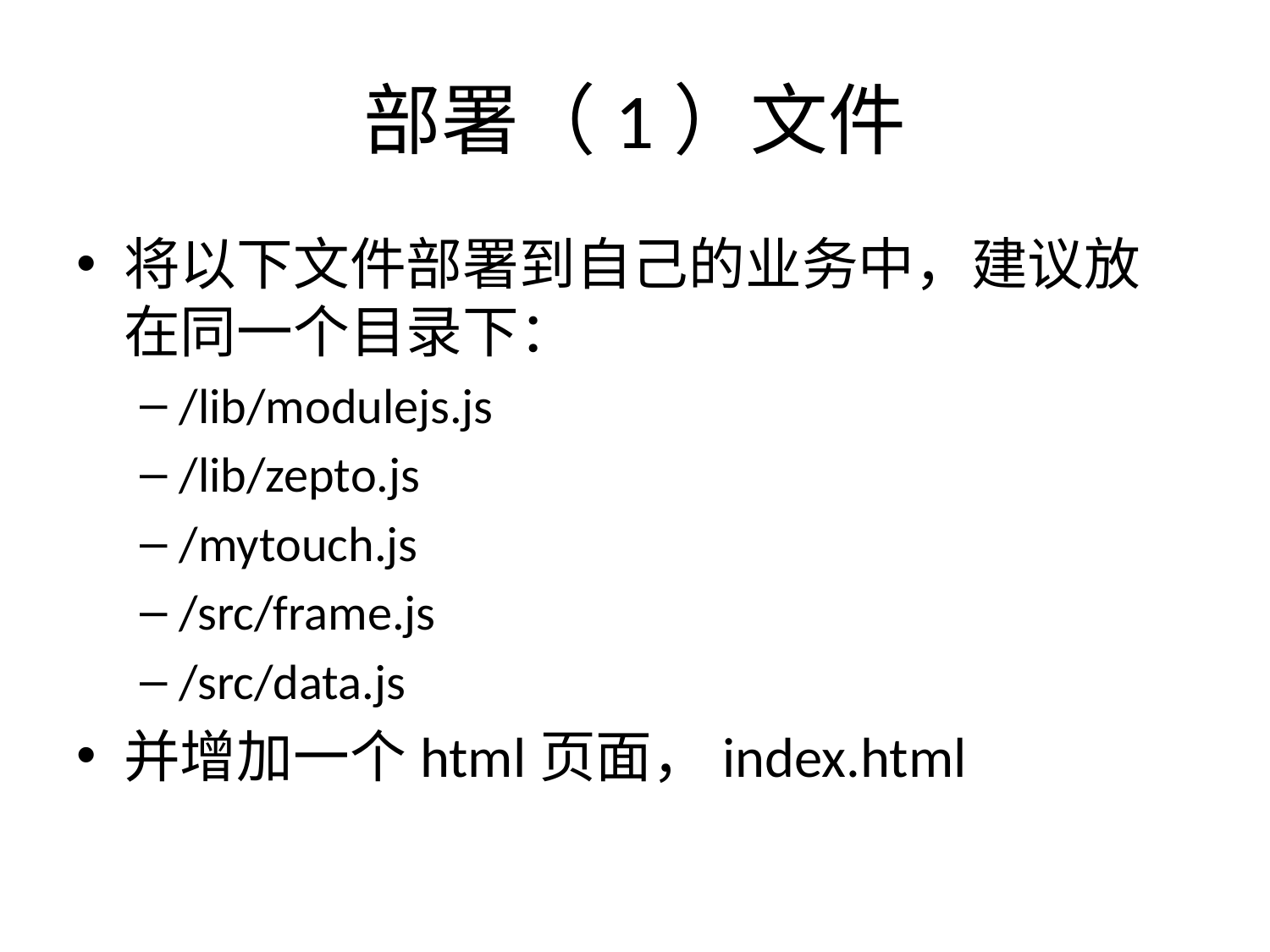

# 部署（1）文件
将以下文件部署到自己的业务中，建议放在同一个目录下：
/lib/modulejs.js
/lib/zepto.js
/mytouch.js
/src/frame.js
/src/data.js
并增加一个html页面，index.html